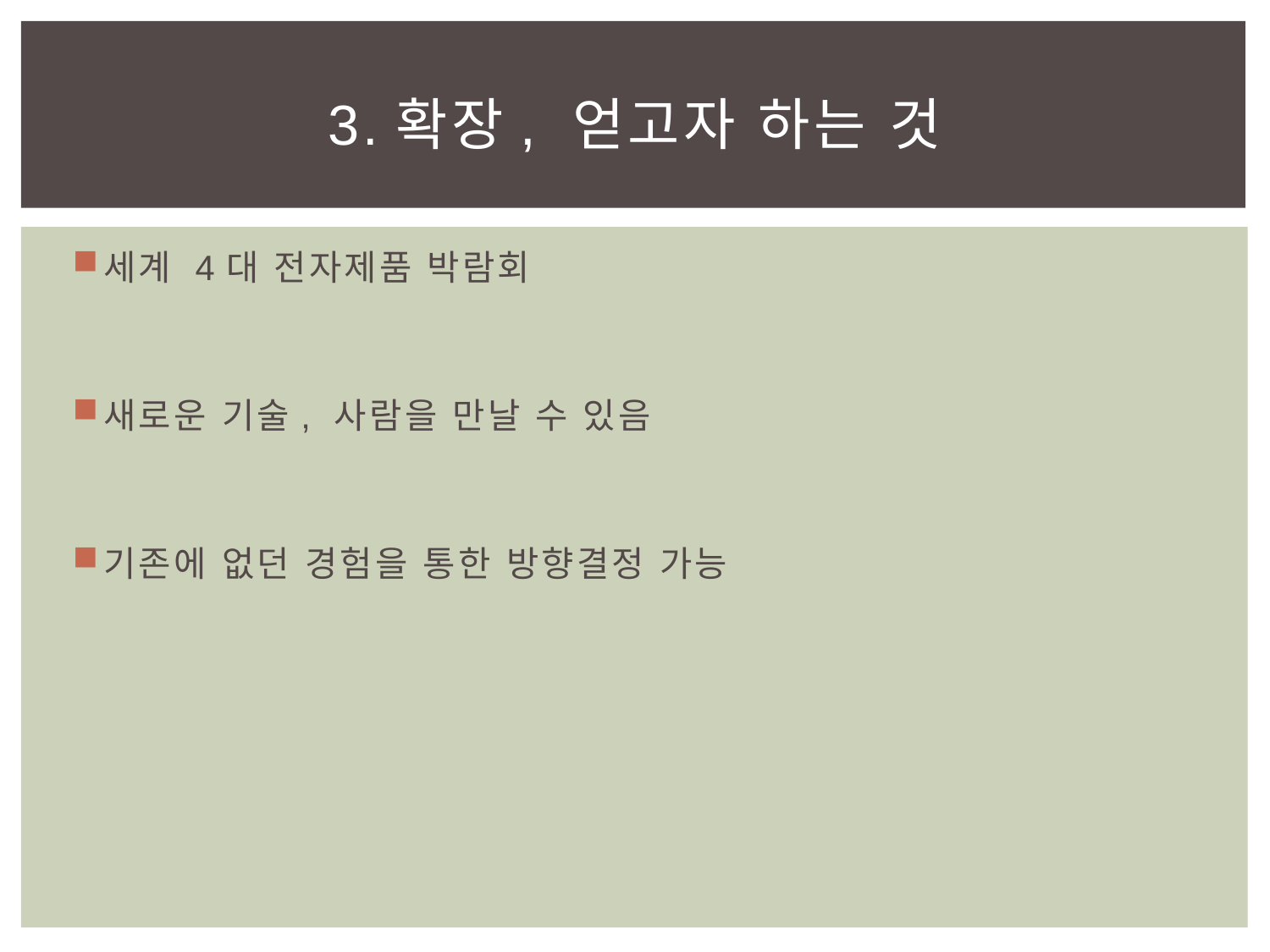

# 3.확장, 얻고자 하는 것
세계 4대 전자제품 박람회

새로운 기술, 사람을 만날 수 있음

기존에 없던 경험을 통한 방향결정 가능